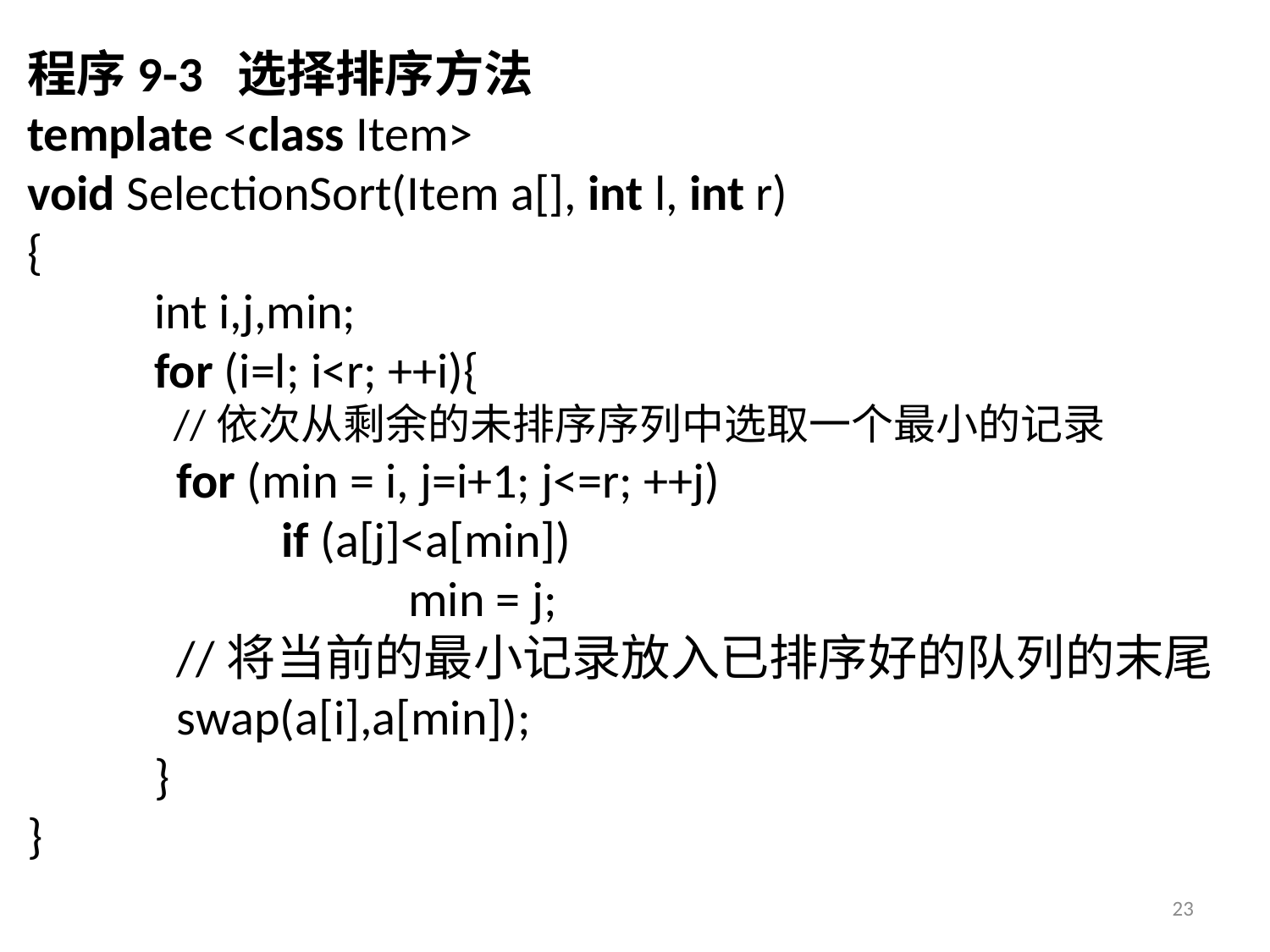

程序9-3  选择排序方法
template <class Item>
void SelectionSort(Item a[], int l, int r)
{
 	int i,j,min;
	for (i=l; i<r; ++i){
	  //依次从剩余的未排序序列中选取一个最小的记录
	  for (min = i, j=i+1; j<=r; ++j)
		if (a[j]<a[min])
			min = j;
	  //将当前的最小记录放入已排序好的队列的末尾
	  swap(a[i],a[min]);
	}
}
23